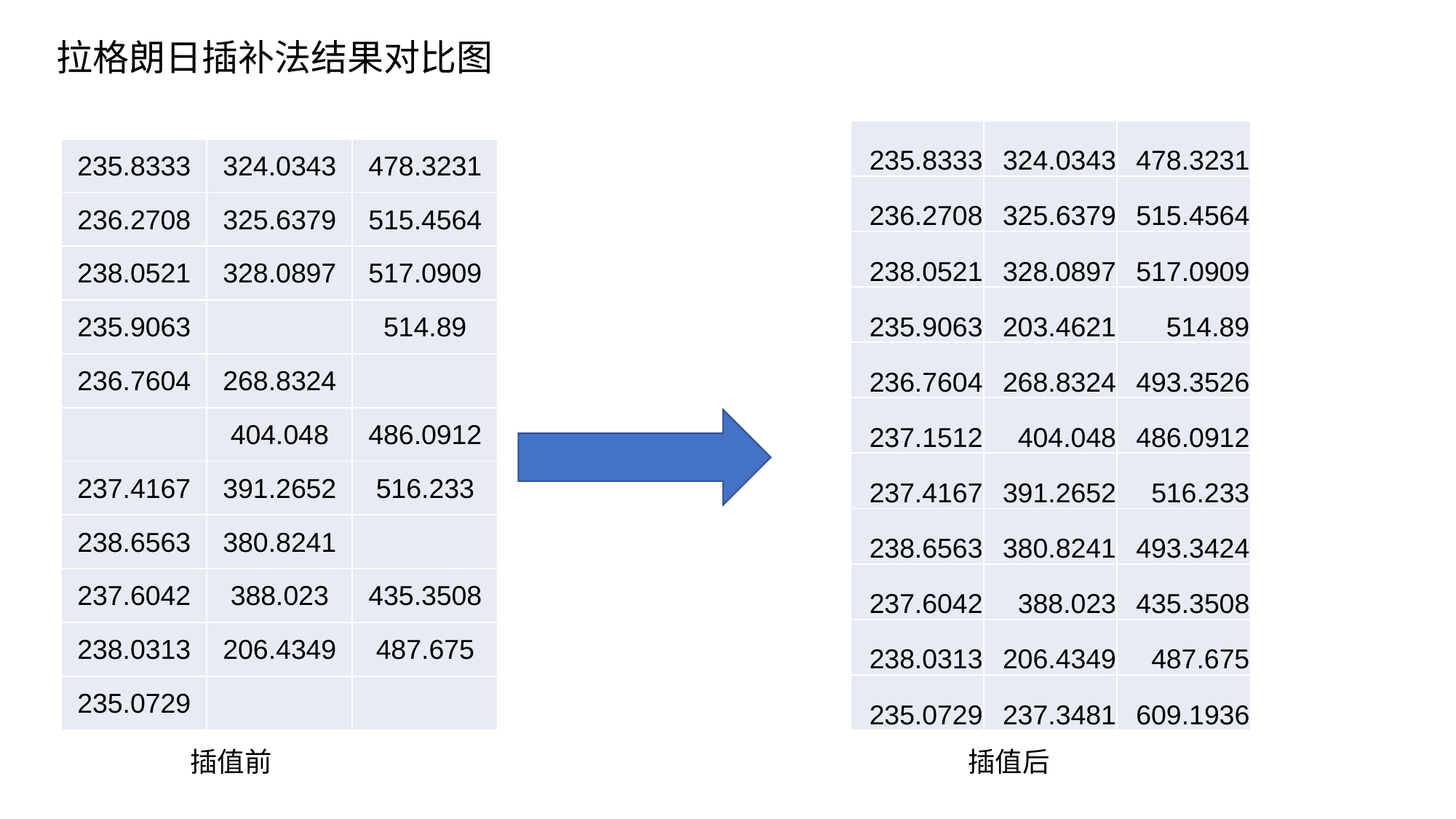

拉格朗日插补法结果对比图
| 235.8333 | 324.0343 | 478.3231 |
| --- | --- | --- |
| 236.2708 | 325.6379 | 515.4564 |
| 238.0521 | 328.0897 | 517.0909 |
| 235.9063 | 203.4621 | 514.89 |
| 236.7604 | 268.8324 | 493.3526 |
| 237.1512 | 404.048 | 486.0912 |
| 237.4167 | 391.2652 | 516.233 |
| 238.6563 | 380.8241 | 493.3424 |
| 237.6042 | 388.023 | 435.3508 |
| 238.0313 | 206.4349 | 487.675 |
| 235.0729 | 237.3481 | 609.1936 |
| 235.8333 | 324.0343 | 478.3231 |
| --- | --- | --- |
| 236.2708 | 325.6379 | 515.4564 |
| 238.0521 | 328.0897 | 517.0909 |
| 235.9063 |  | 514.89 |
| 236.7604 | 268.8324 |  |
|  | 404.048 | 486.0912 |
| 237.4167 | 391.2652 | 516.233 |
| 238.6563 | 380.8241 |  |
| 237.6042 | 388.023 | 435.3508 |
| 238.0313 | 206.4349 | 487.675 |
| 235.0729 |  |  |

插值前
插值后